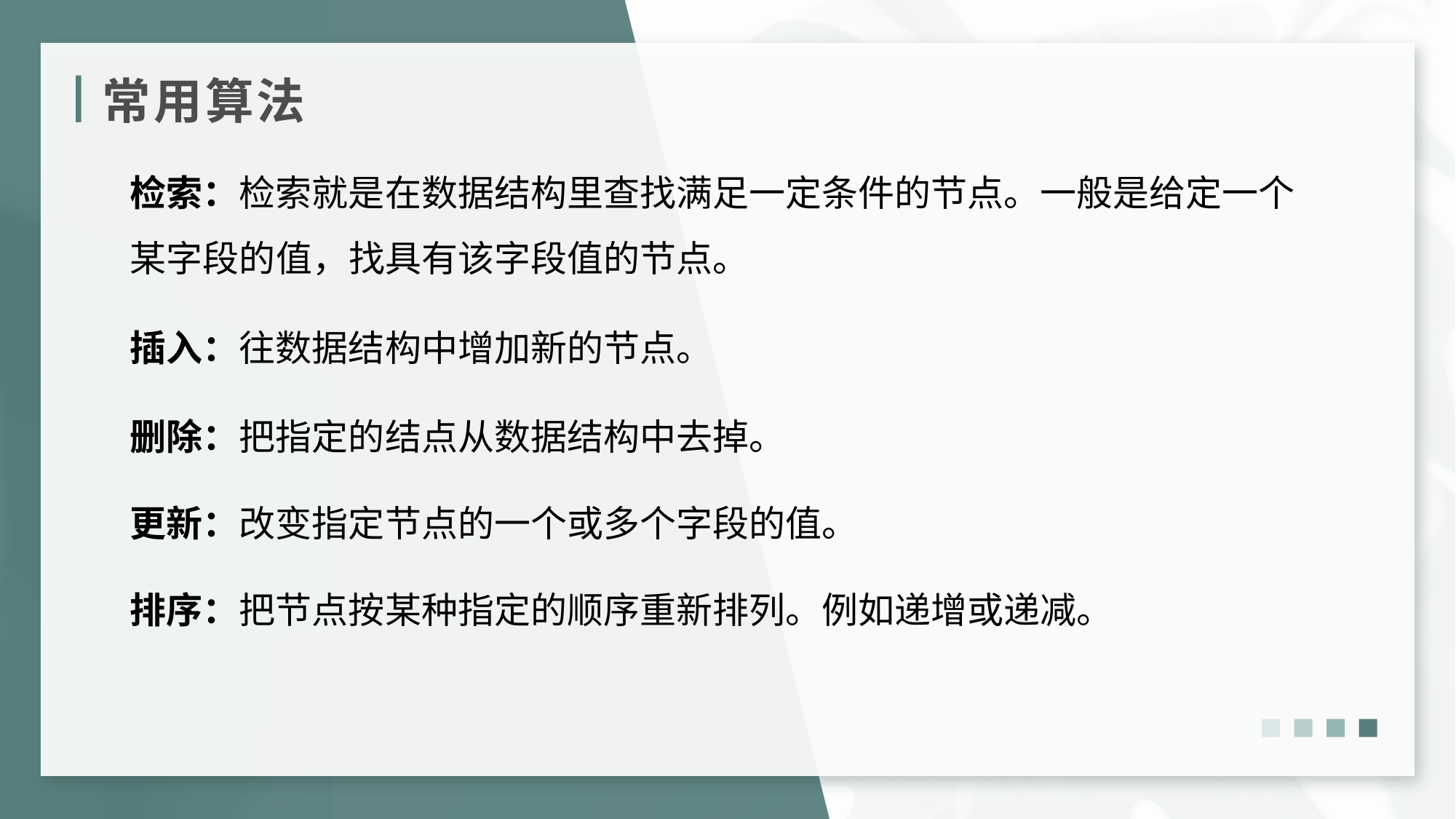

# 常用算法
检索：检索就是在数据结构里查找满足一定条件的节点。一般是给定一个某字段的值，找具有该字段值的节点。
插入：往数据结构中增加新的节点。
删除：把指定的结点从数据结构中去掉。
更新：改变指定节点的一个或多个字段的值。
排序：把节点按某种指定的顺序重新排列。例如递增或递减。